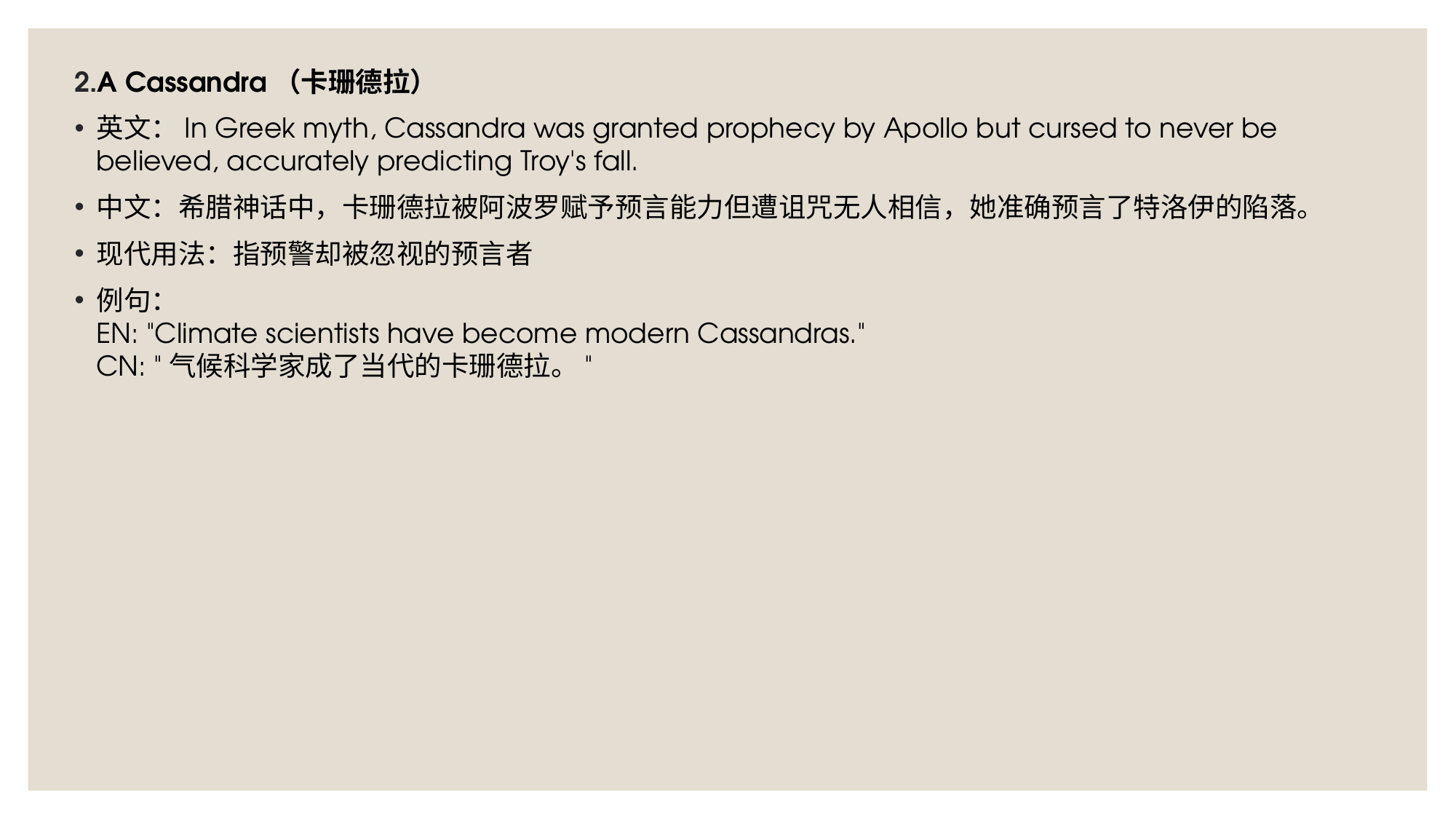

A Cassandra（卡珊德拉）
英文：In Greek myth, Cassandra was granted prophecy by Apollo but cursed to never be believed, accurately predicting Troy's fall.
中文：希腊神话中，卡珊德拉被阿波罗赋予预言能力但遭诅咒无人相信，她准确预言了特洛伊的陷落。
现代用法：指预警却被忽视的预言者
例句：
EN: "Climate scientists have become modern Cassandras."
CN: "气候科学家成了当代的卡珊德拉。"
#